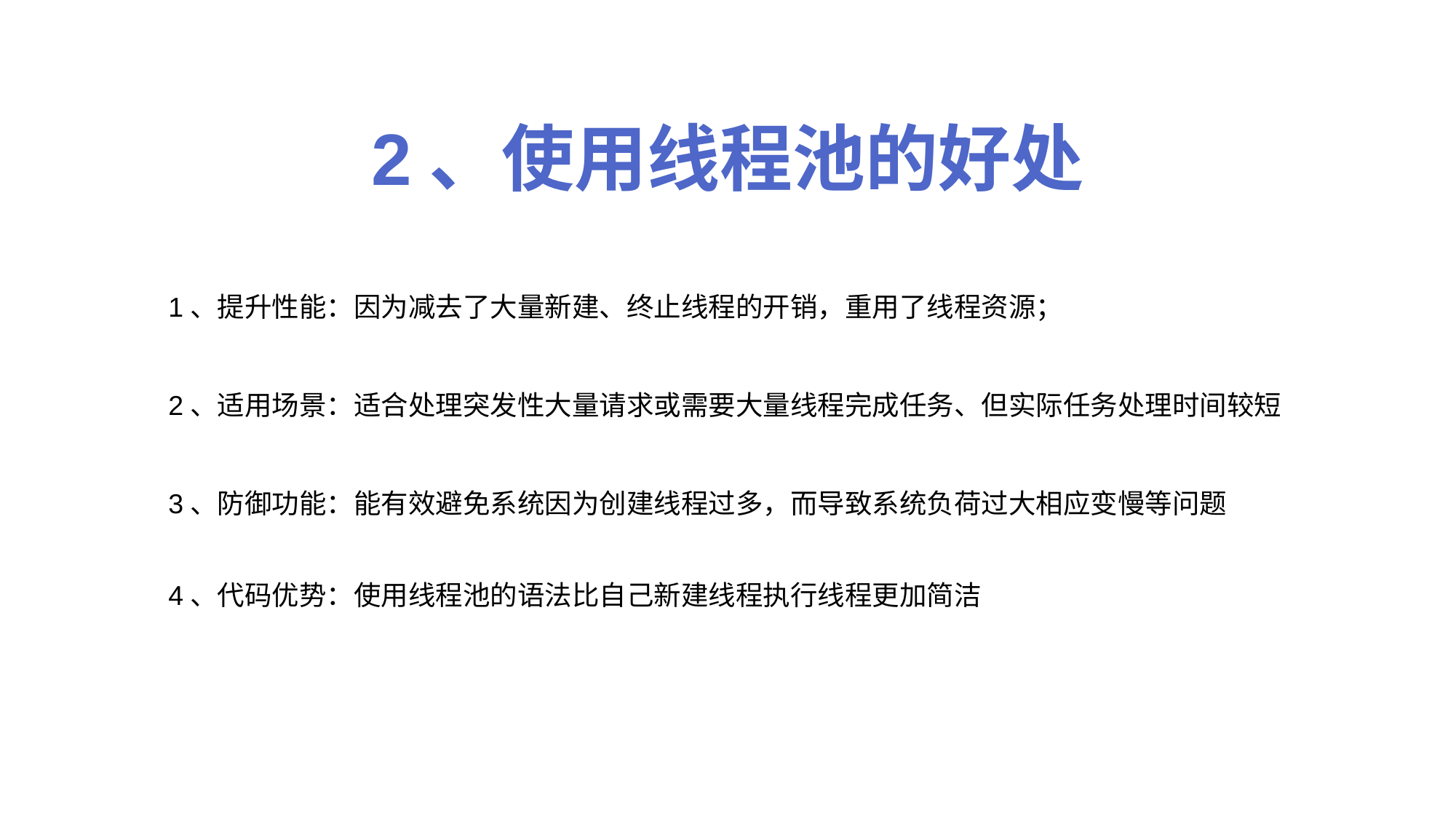

2、使用线程池的好处
1、提升性能：因为减去了大量新建、终止线程的开销，重用了线程资源；

2、适用场景：适合处理突发性大量请求或需要大量线程完成任务、但实际任务处理时间较短

3、防御功能：能有效避免系统因为创建线程过多，而导致系统负荷过大相应变慢等问题

4、代码优势：使用线程池的语法比自己新建线程执行线程更加简洁